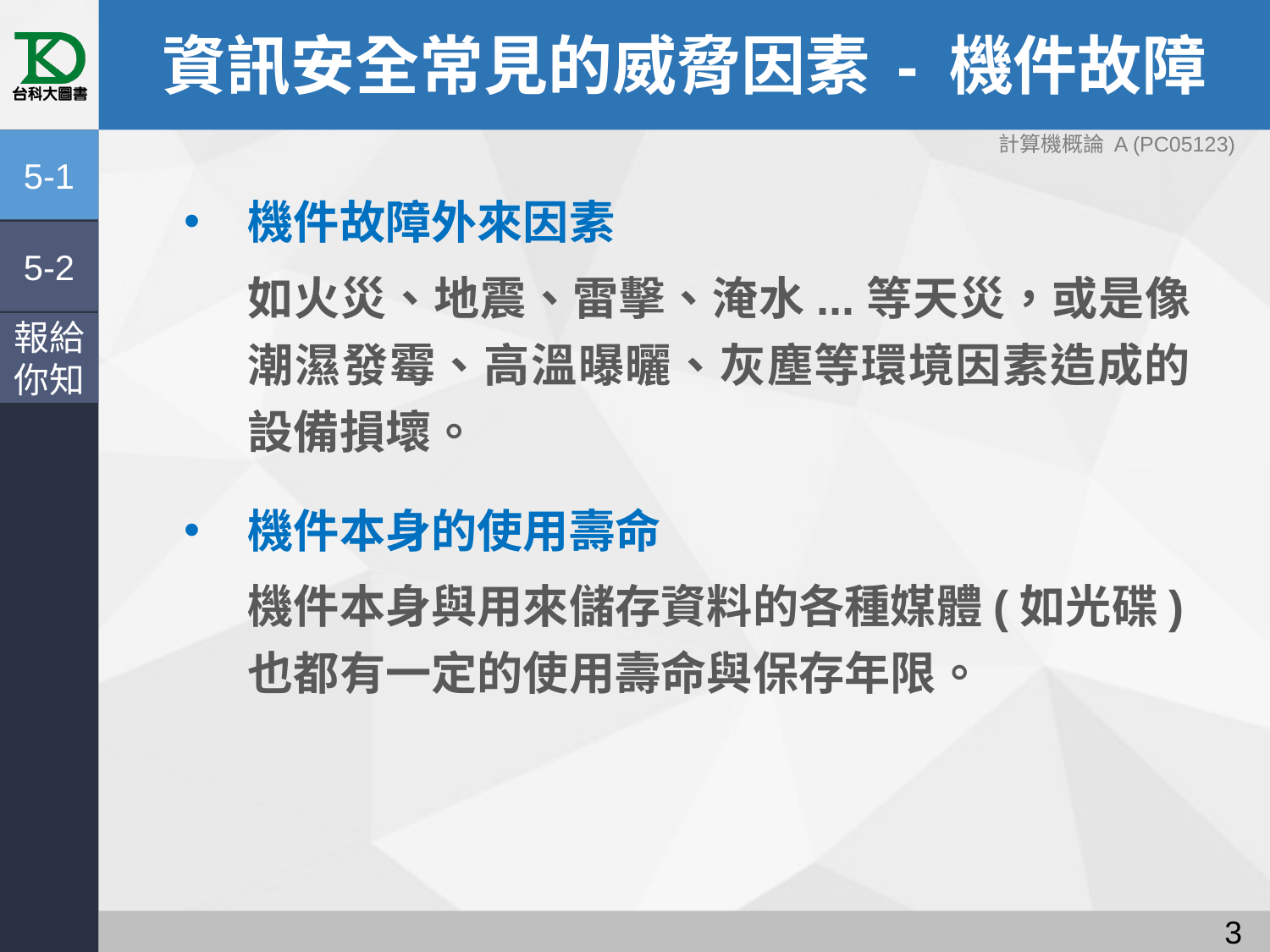

# 資訊安全常見的威脅因素 - 機件故障
計算機概論 A (PC05123)
5-1
機件故障外來因素
如火災、地震、雷擊、淹水...等天災，或是像潮濕發霉、高溫曝曬、灰塵等環境因素造成的設備損壞。
機件本身的使用壽命
機件本身與用來儲存資料的各種媒體(如光碟)也都有一定的使用壽命與保存年限。
5-2
報給
你知
3